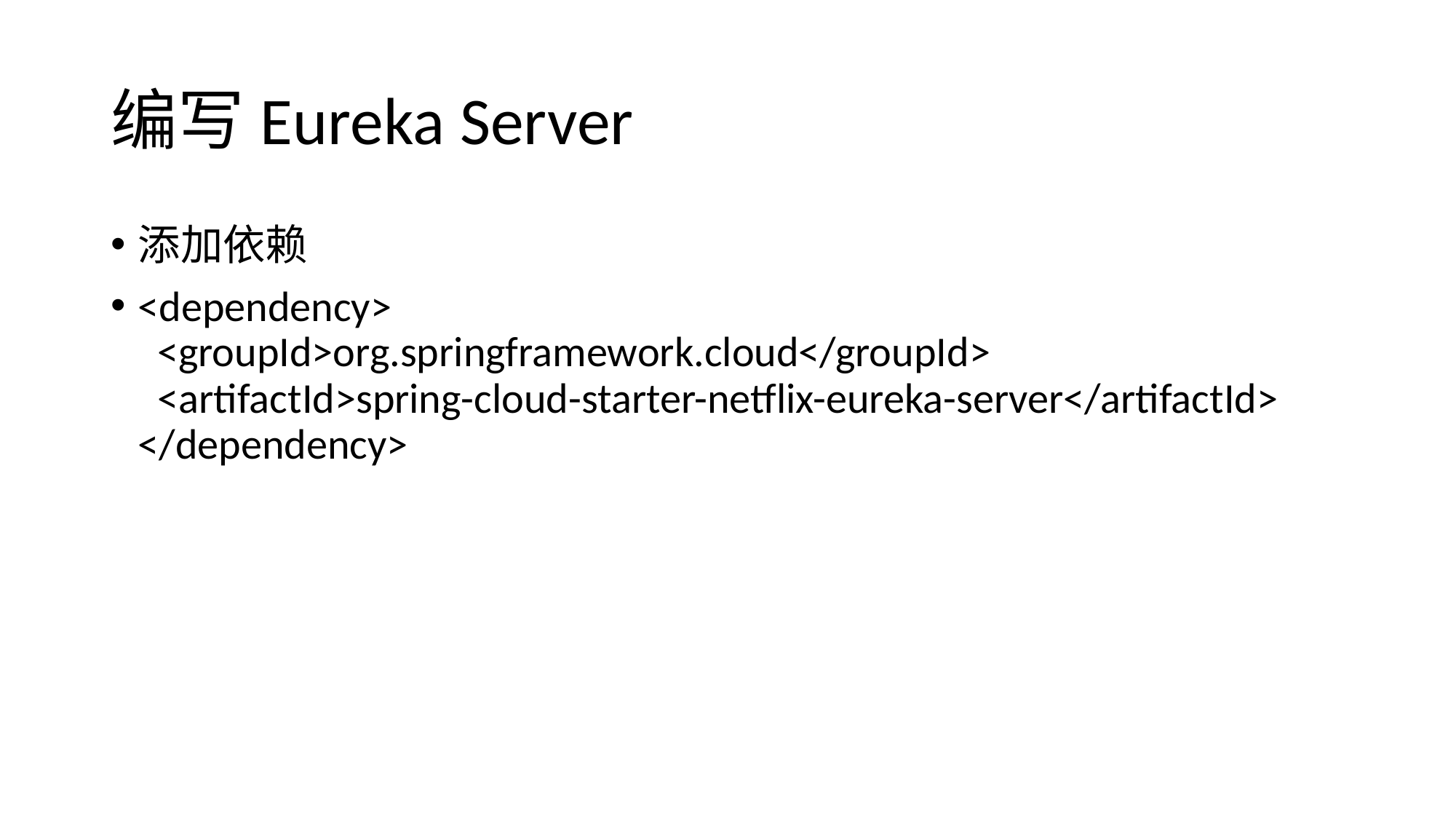

# 编写Eureka Server
添加依赖
<dependency>
  <groupId>org.springframework.cloud</groupId>
  <artifactId>spring-cloud-starter-netflix-eureka-server</artifactId>
</dependency>